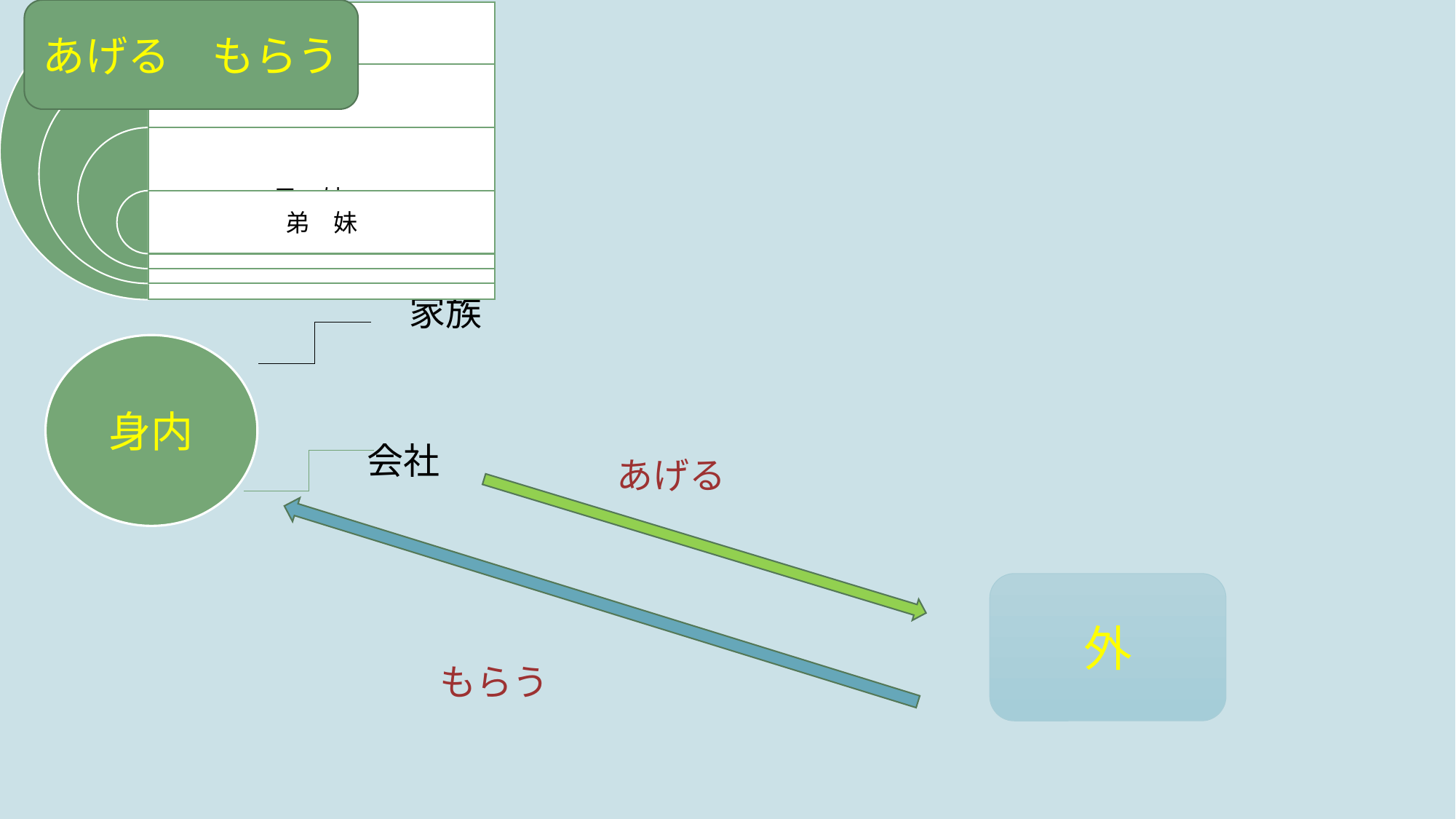

あげる　もらう
おじいさん　おばあさん
父　母　おじさん　おばさん
兄　姉
弟　妹
家族
身内
会社
あげる

外

もらう